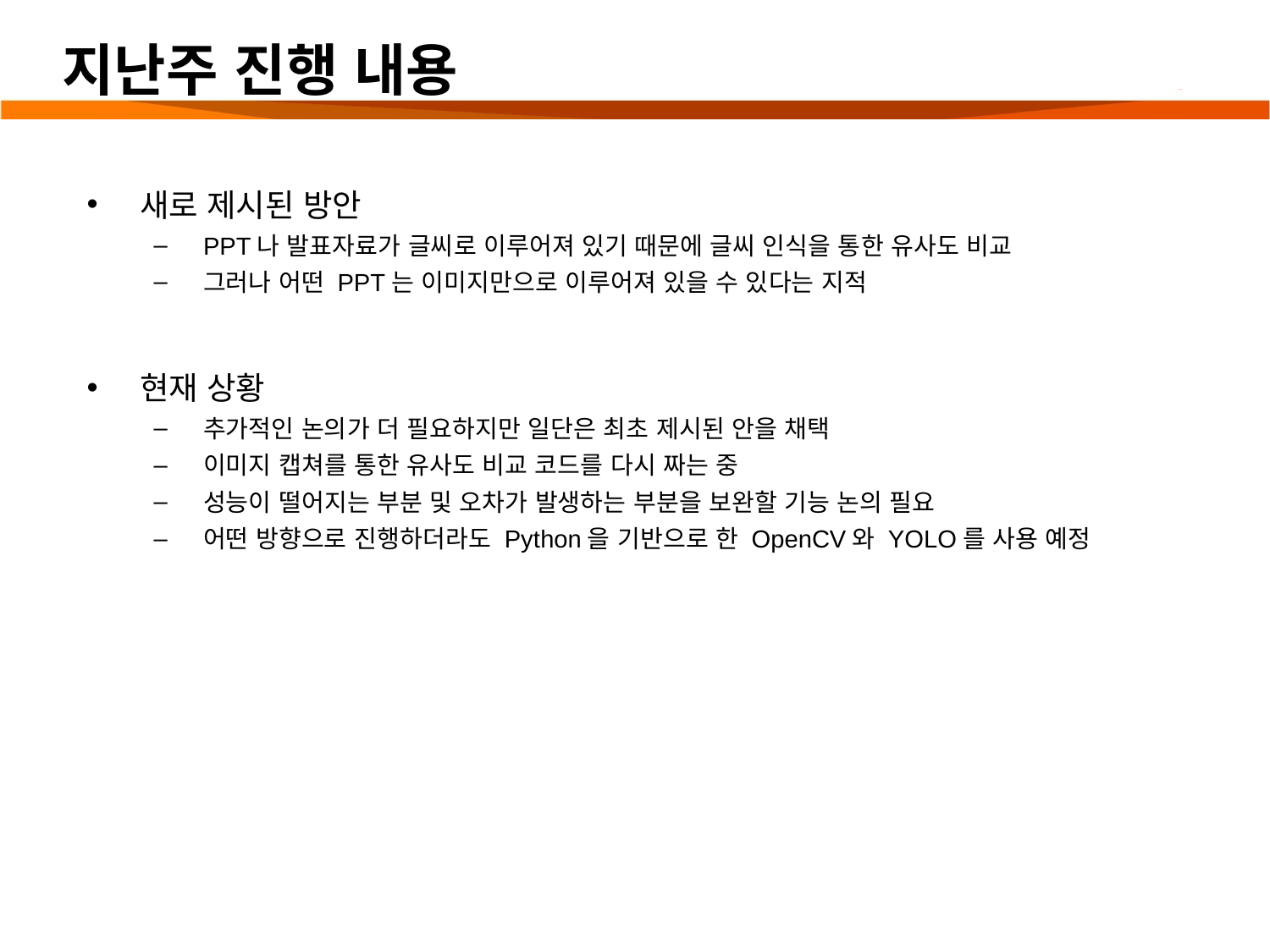

# 지난주 진행 내용
새로 제시된 방안
PPT나 발표자료가 글씨로 이루어져 있기 때문에 글씨 인식을 통한 유사도 비교
그러나 어떤 PPT는 이미지만으로 이루어져 있을 수 있다는 지적

현재 상황
추가적인 논의가 더 필요하지만 일단은 최초 제시된 안을 채택
이미지 캡쳐를 통한 유사도 비교 코드를 다시 짜는 중
성능이 떨어지는 부분 및 오차가 발생하는 부분을 보완할 기능 논의 필요
어떤 방향으로 진행하더라도 Python을 기반으로 한 OpenCV와 YOLO를 사용 예정